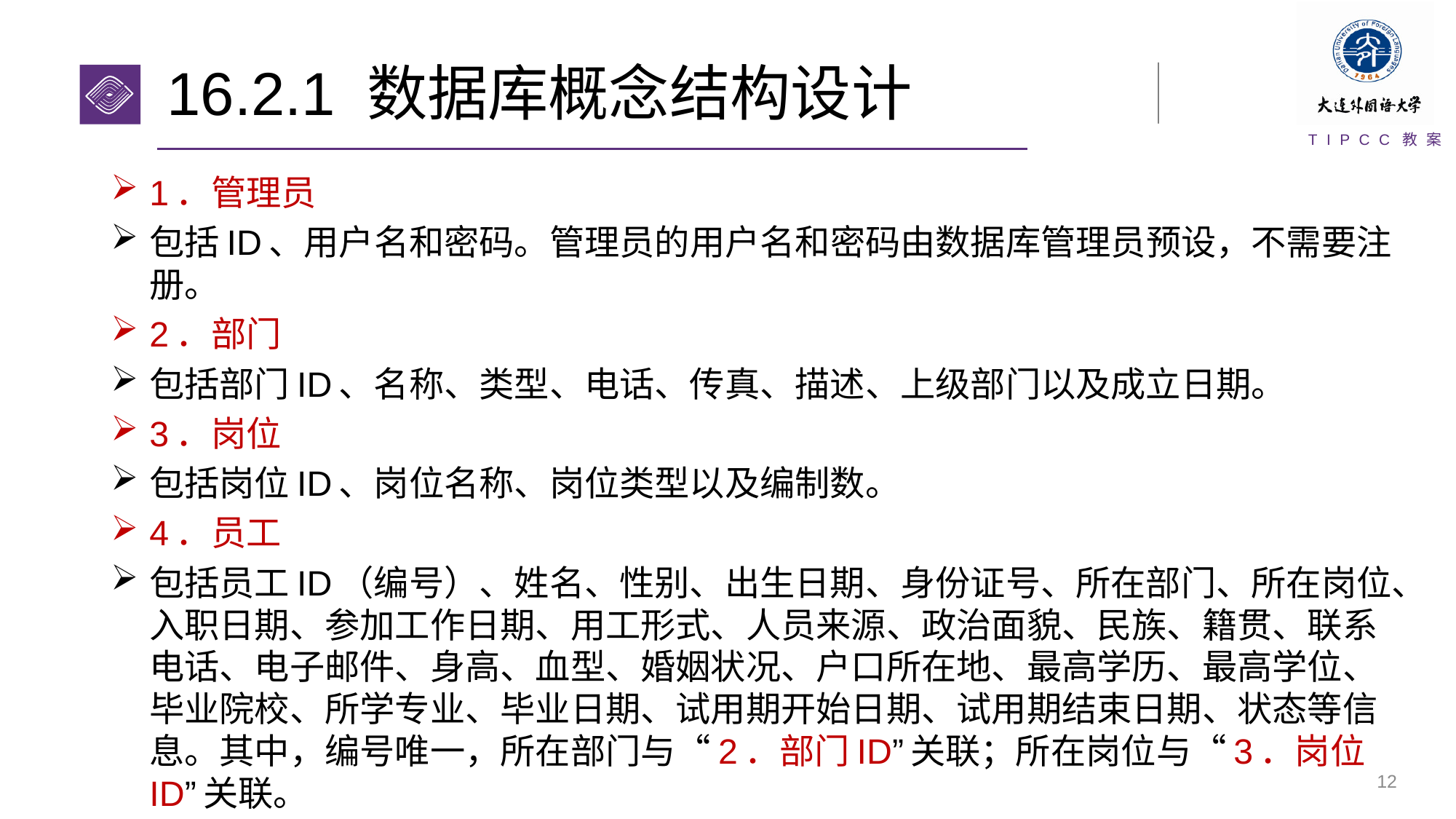

# 16.2.1 数据库概念结构设计
1．管理员
包括ID、用户名和密码。管理员的用户名和密码由数据库管理员预设，不需要注册。
2．部门
包括部门ID、名称、类型、电话、传真、描述、上级部门以及成立日期。
3．岗位
包括岗位ID、岗位名称、岗位类型以及编制数。
4．员工
包括员工ID（编号）、姓名、性别、出生日期、身份证号、所在部门、所在岗位、入职日期、参加工作日期、用工形式、人员来源、政治面貌、民族、籍贯、联系电话、电子邮件、身高、血型、婚姻状况、户口所在地、最高学历、最高学位、毕业院校、所学专业、毕业日期、试用期开始日期、试用期结束日期、状态等信息。其中，编号唯一，所在部门与“2．部门ID”关联；所在岗位与“3．岗位ID”关联。
12